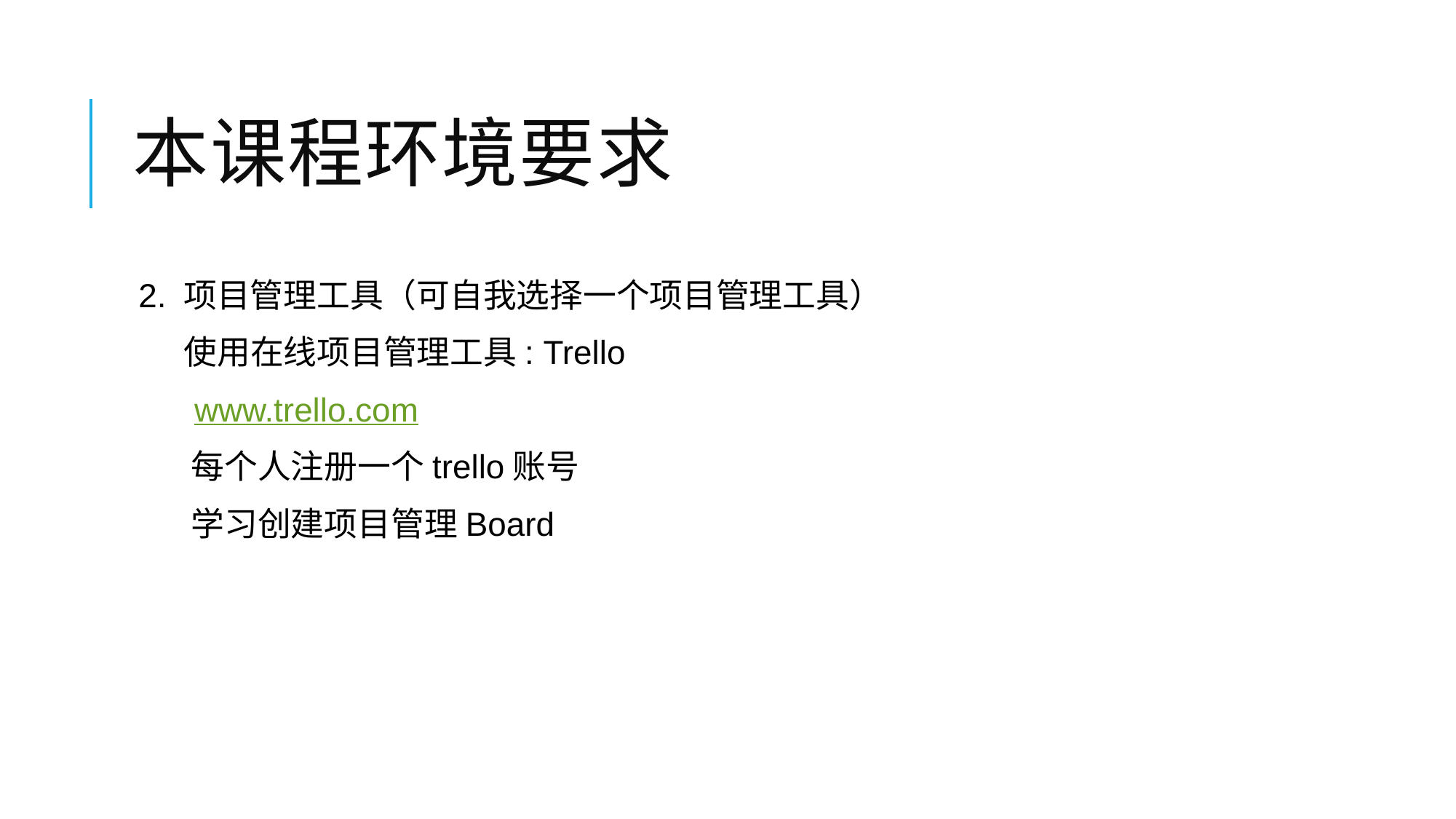

# 本课程环境要求
2. 项目管理工具（可自我选择一个项目管理工具）
     使用在线项目管理工具: Trello
      www.trello.com
      每个人注册一个trello账号
      学习创建项目管理Board